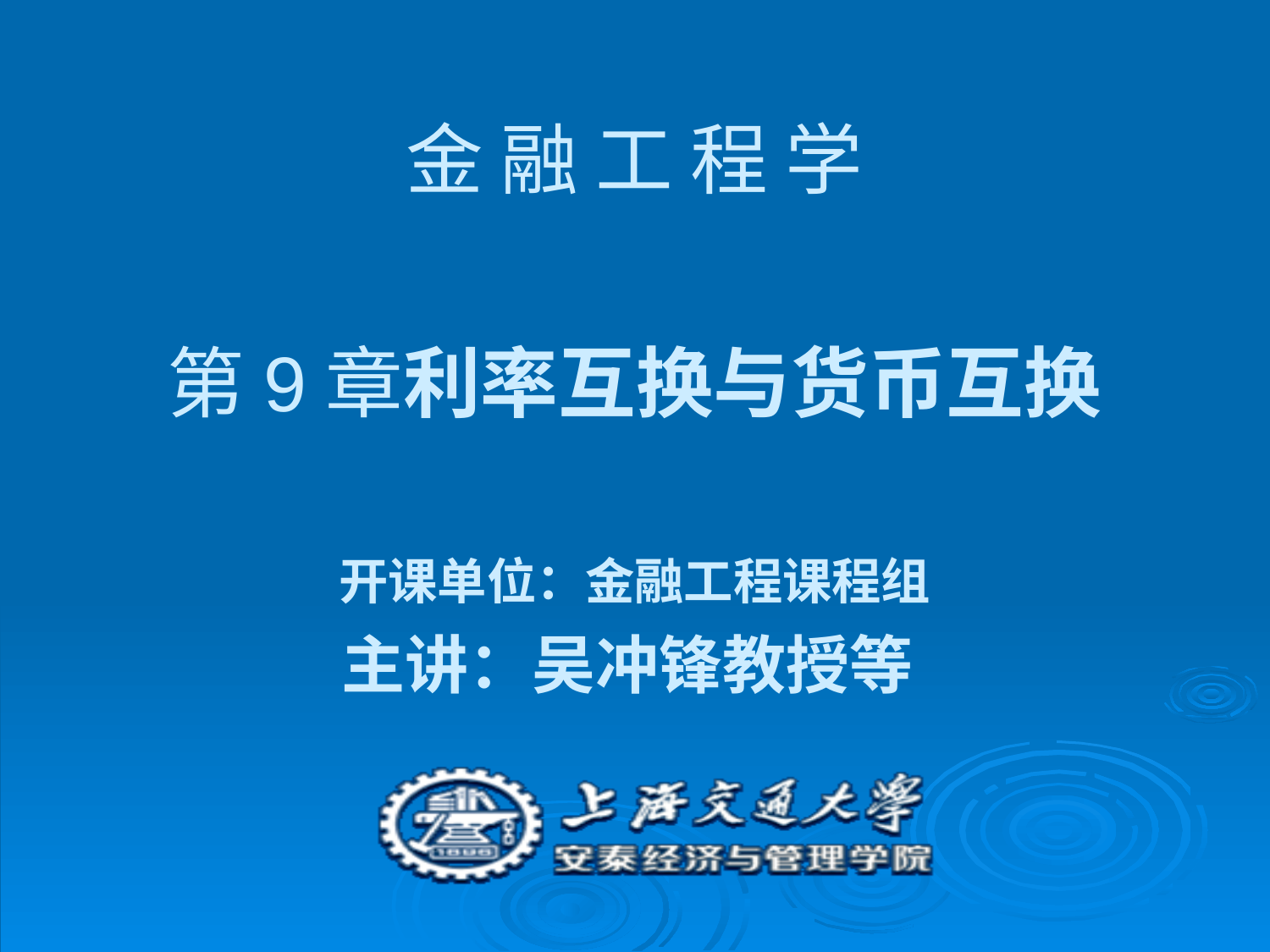

# 金 融 工 程 学 第9章利率互换与货币互换 开课单位：金融工程课程组 主讲：吴冲锋教授等